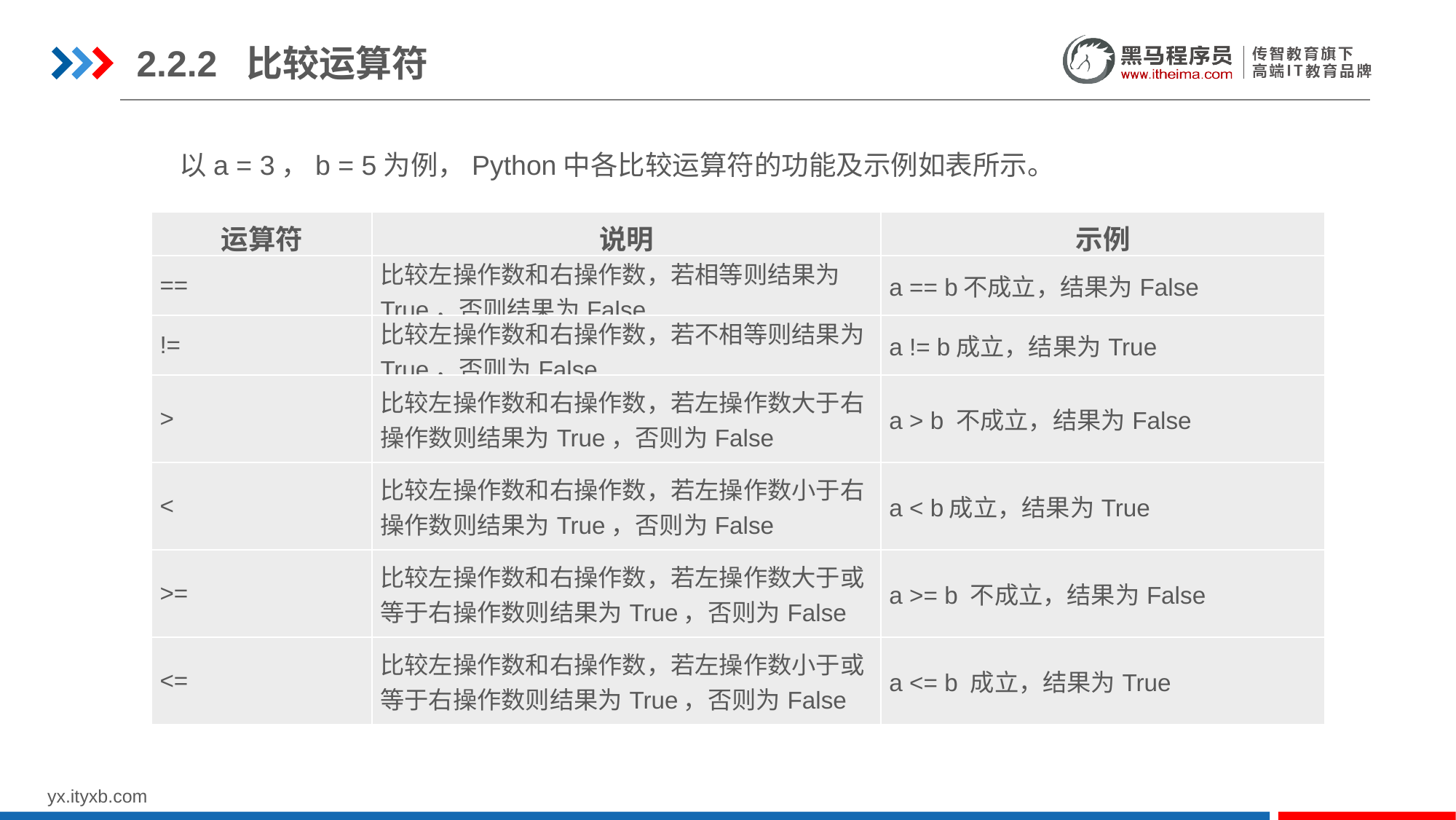

2.2.2  比较运算符
以a = 3，b = 5为例，Python中各比较运算符的功能及示例如表所示。
| 运算符 | 说明 | 示例 |
| --- | --- | --- |
| == | 比较左操作数和右操作数，若相等则结果为True，否则结果为False | a == b不成立，结果为False |
| != | 比较左操作数和右操作数，若不相等则结果为True，否则为False | a != b成立，结果为True |
| > | 比较左操作数和右操作数，若左操作数大于右操作数则结果为True，否则为False | a > b 不成立，结果为False |
| < | 比较左操作数和右操作数，若左操作数小于右操作数则结果为True，否则为False | a < b成立，结果为True |
| >= | 比较左操作数和右操作数，若左操作数大于或等于右操作数则结果为True，否则为False | a >= b 不成立，结果为False |
| <= | 比较左操作数和右操作数，若左操作数小于或等于右操作数则结果为True，否则为False | a <= b 成立，结果为True |